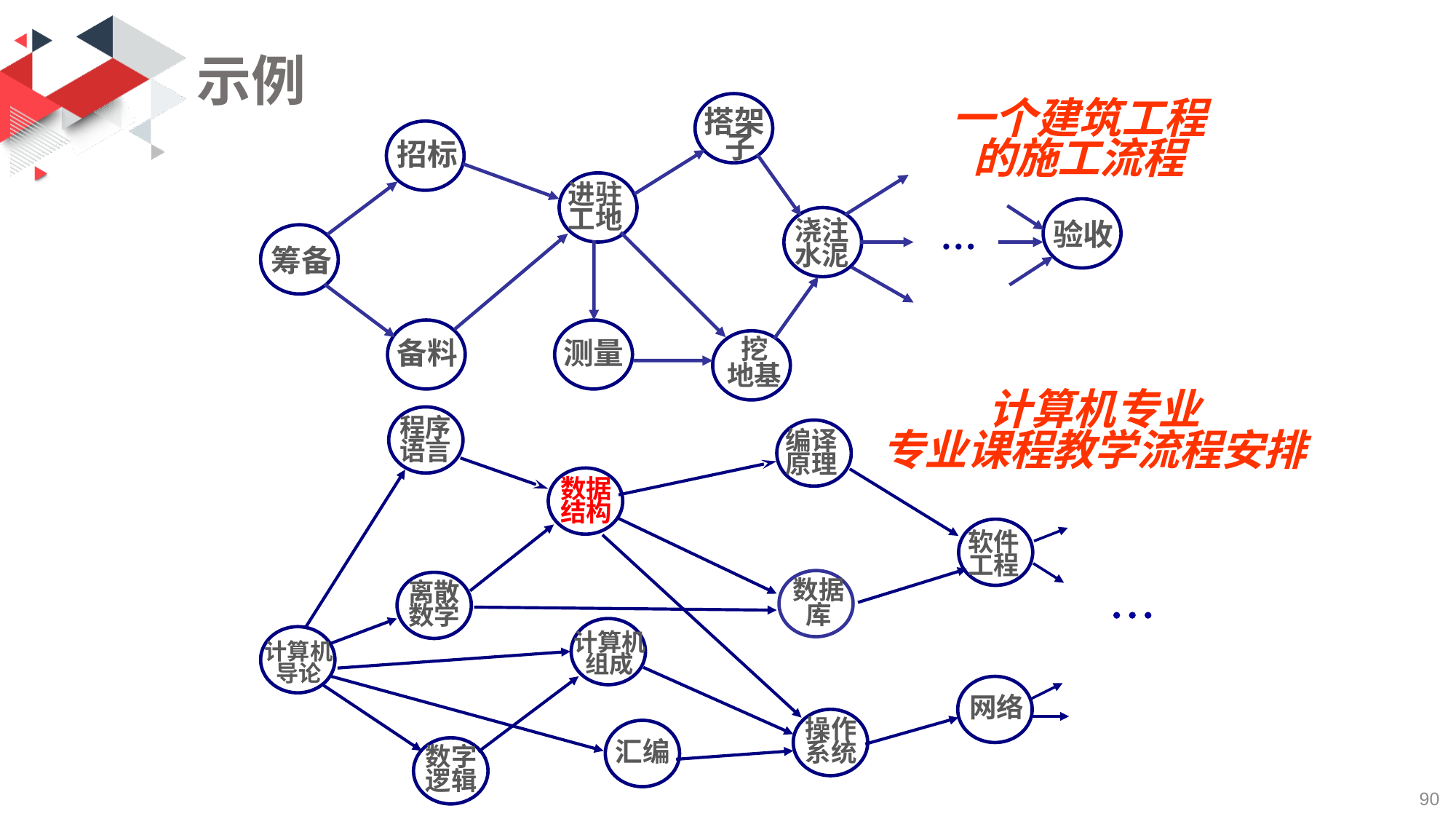

# 示例

一个建筑工程
的施工流程
搭架
  子

招标

进驻
工地

…
验收
浇注
水泥

筹备

备料
测量

挖
地基

计算机专业
专业课程教学流程安排

程序
语言

编译
原理

数据
结构

软件
工程

数据
库
…
离散
数学

计算机
组成
计算机
导论

网络

操作
系统

汇编

数字
逻辑

90